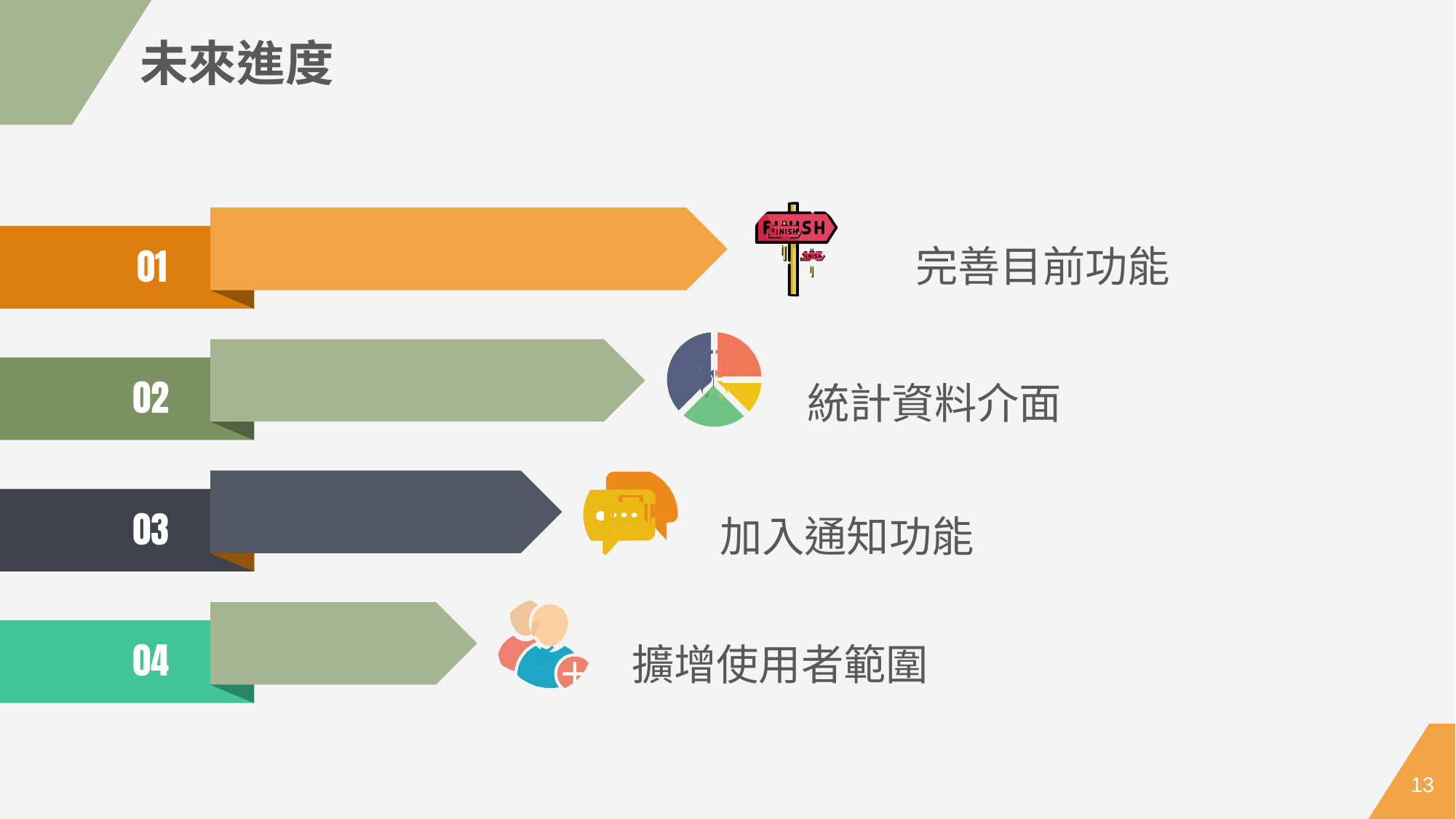

未來進度

01
完善目前功能

02
統計資料介面

03
加入通知功能

04
擴增使用者範圍